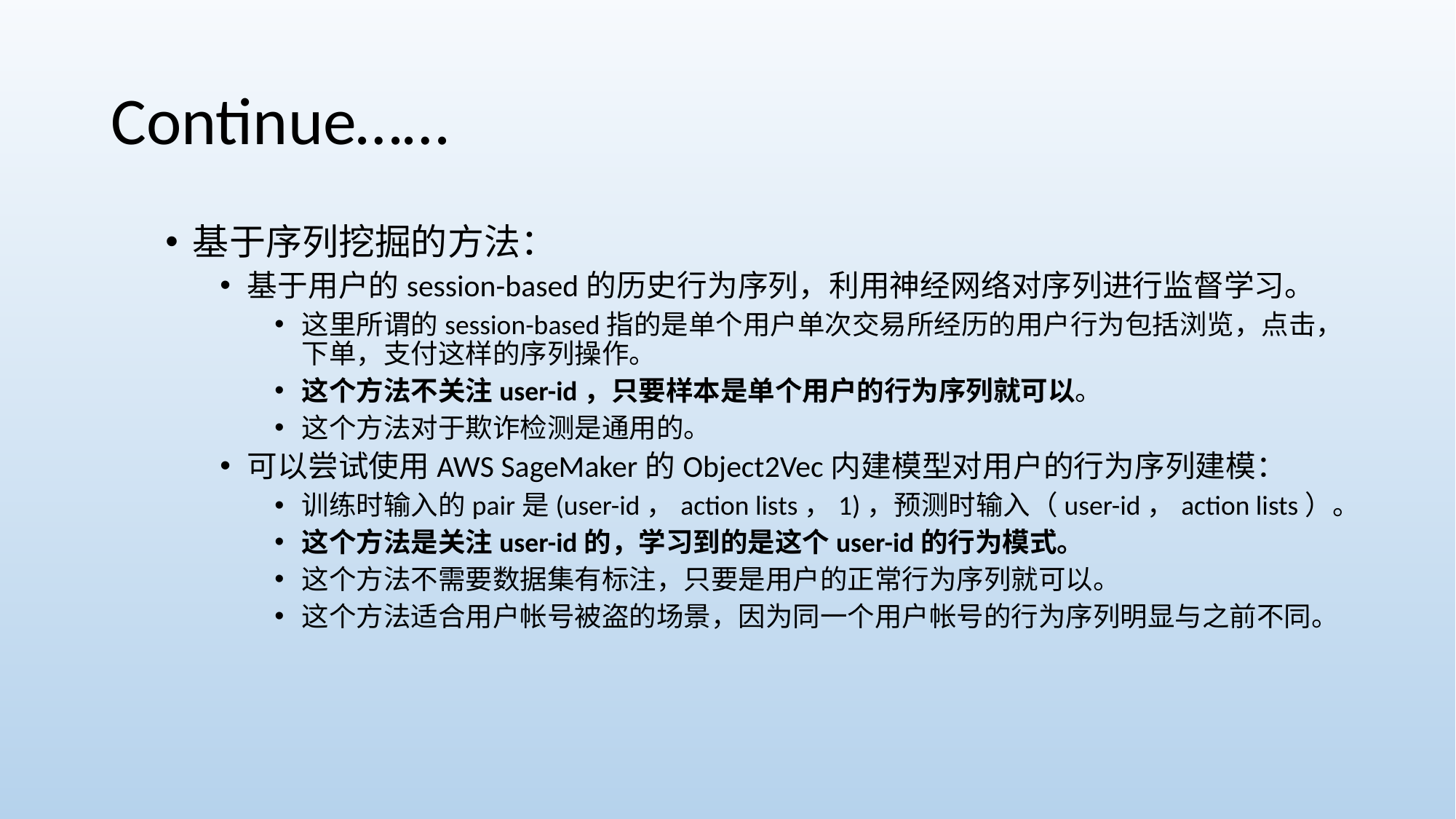

# Continue……
基于序列挖掘的方法：
基于用户的session-based的历史行为序列，利用神经网络对序列进行监督学习。
这里所谓的session-based指的是单个用户单次交易所经历的用户行为包括浏览，点击，下单，支付这样的序列操作。
这个方法不关注user-id，只要样本是单个用户的行为序列就可以。
这个方法对于欺诈检测是通用的。
可以尝试使用AWS SageMaker的Object2Vec内建模型对用户的行为序列建模：
训练时输入的pair是(user-id，action lists，1)，预测时输入（user-id，action lists）。
这个方法是关注user-id的，学习到的是这个user-id的行为模式。
这个方法不需要数据集有标注，只要是用户的正常行为序列就可以。
这个方法适合用户帐号被盗的场景，因为同一个用户帐号的行为序列明显与之前不同。